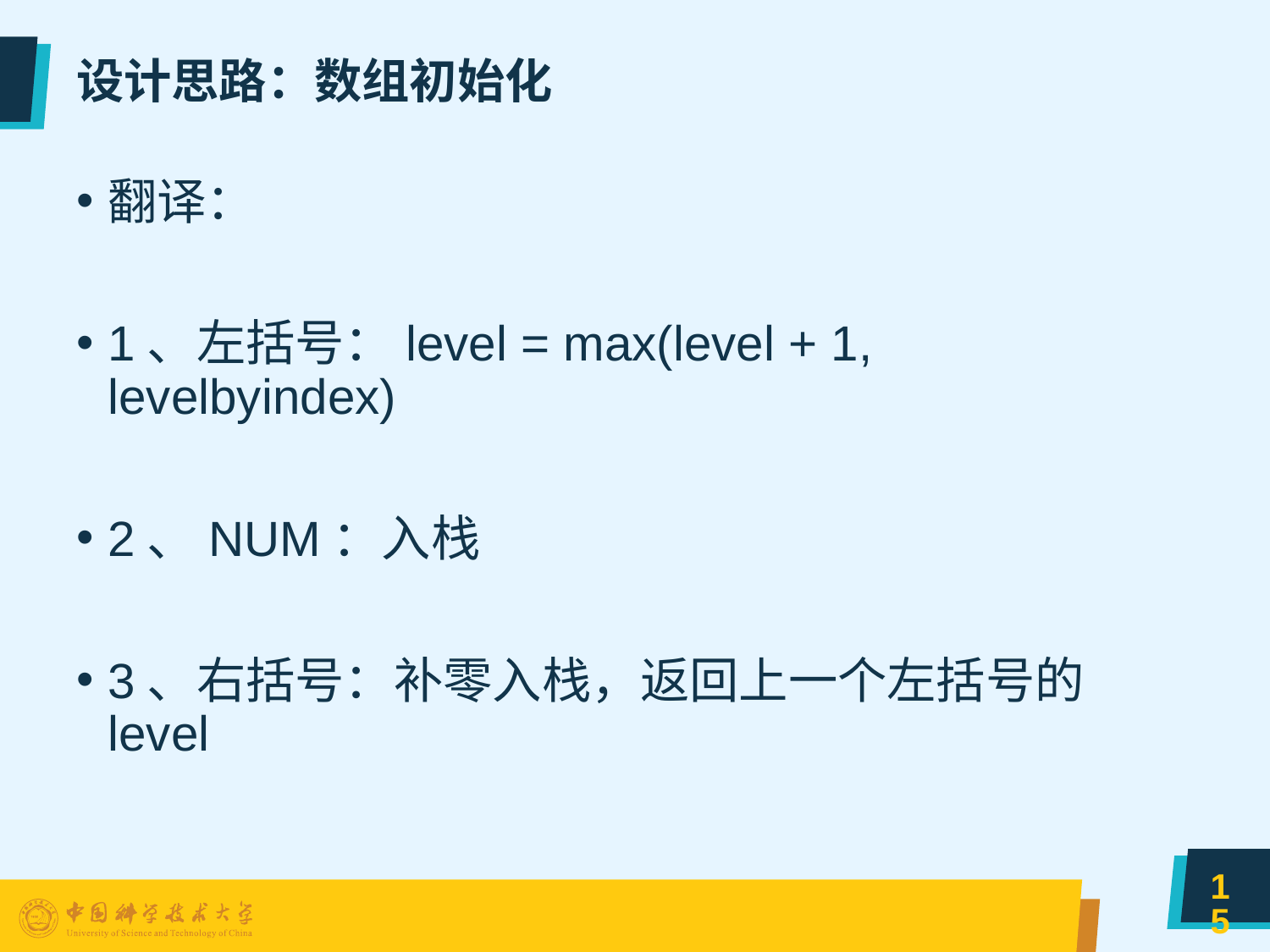

# 设计思路：数组初始化
翻译：

1、左括号：level = max(level + 1, levelbyindex)

2、NUM：入栈

3、右括号：补零入栈，返回上一个左括号的level
15